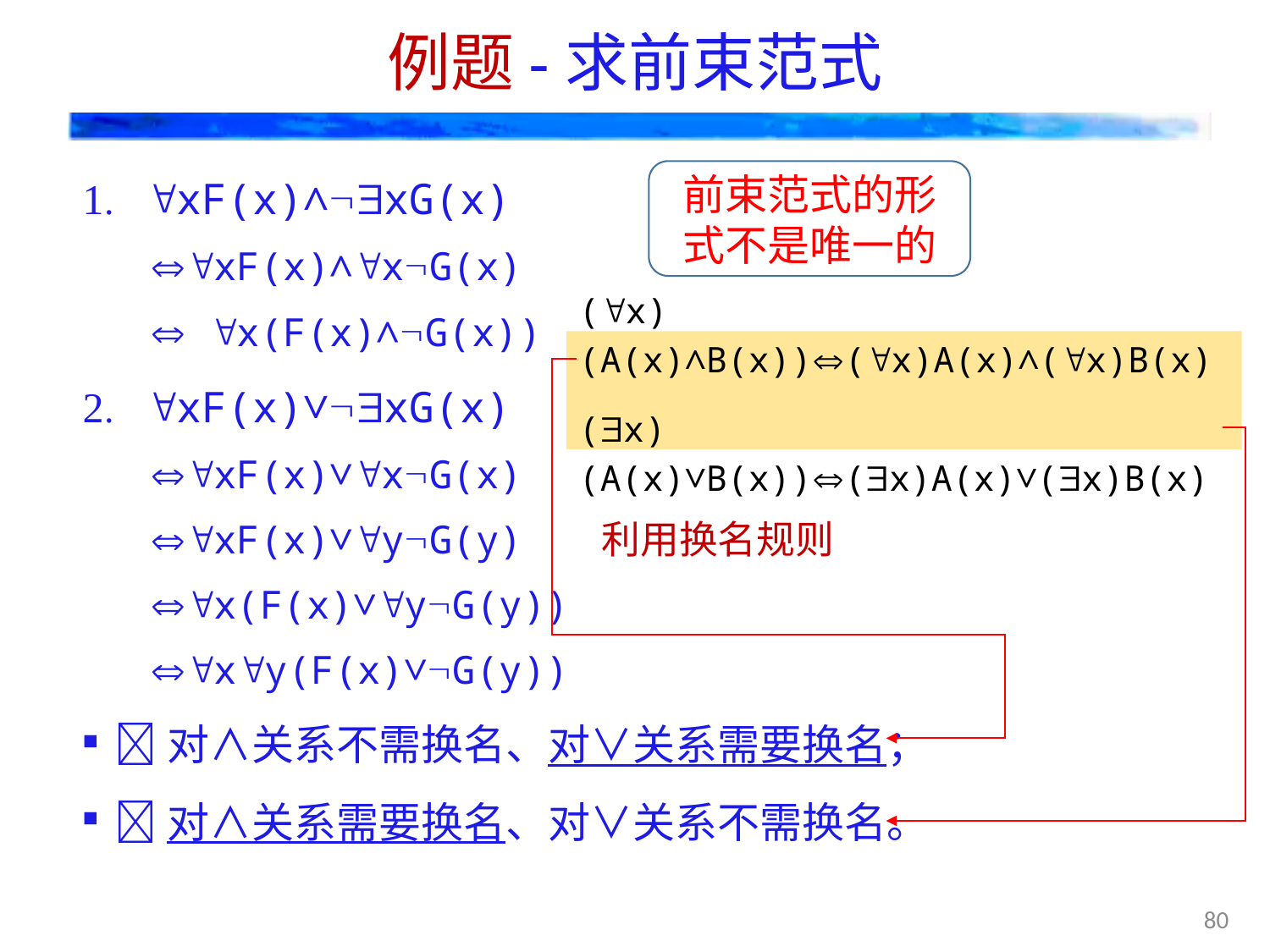

# 例题-求前束范式
∀xF(x)∧¬∃xG(x)
⇔∀xF(x)∧∀x¬G(x)
⇔ ∀x(F(x)∧¬G(x))
∀xF(x)∨¬∃xG(x)
⇔∀xF(x)∨∀x¬G(x)
⇔∀xF(x)∨∀y¬G(y)   利用换名规则
⇔∀x(F(x)∨∀y¬G(y))
⇔∀x∀y(F(x)∨¬G(y))
∀对∧关系不需换名、对∨关系需要换名；
∃对∧关系需要换名、对∨关系不需换名。

前束范式的形式不是唯一的
(∀x)(A(x)∧B(x))⇔(∀x)A(x)∧(∀x)B(x)
(∃x)(A(x)∨B(x))⇔(∃x)A(x)∨(∃x)B(x)

80